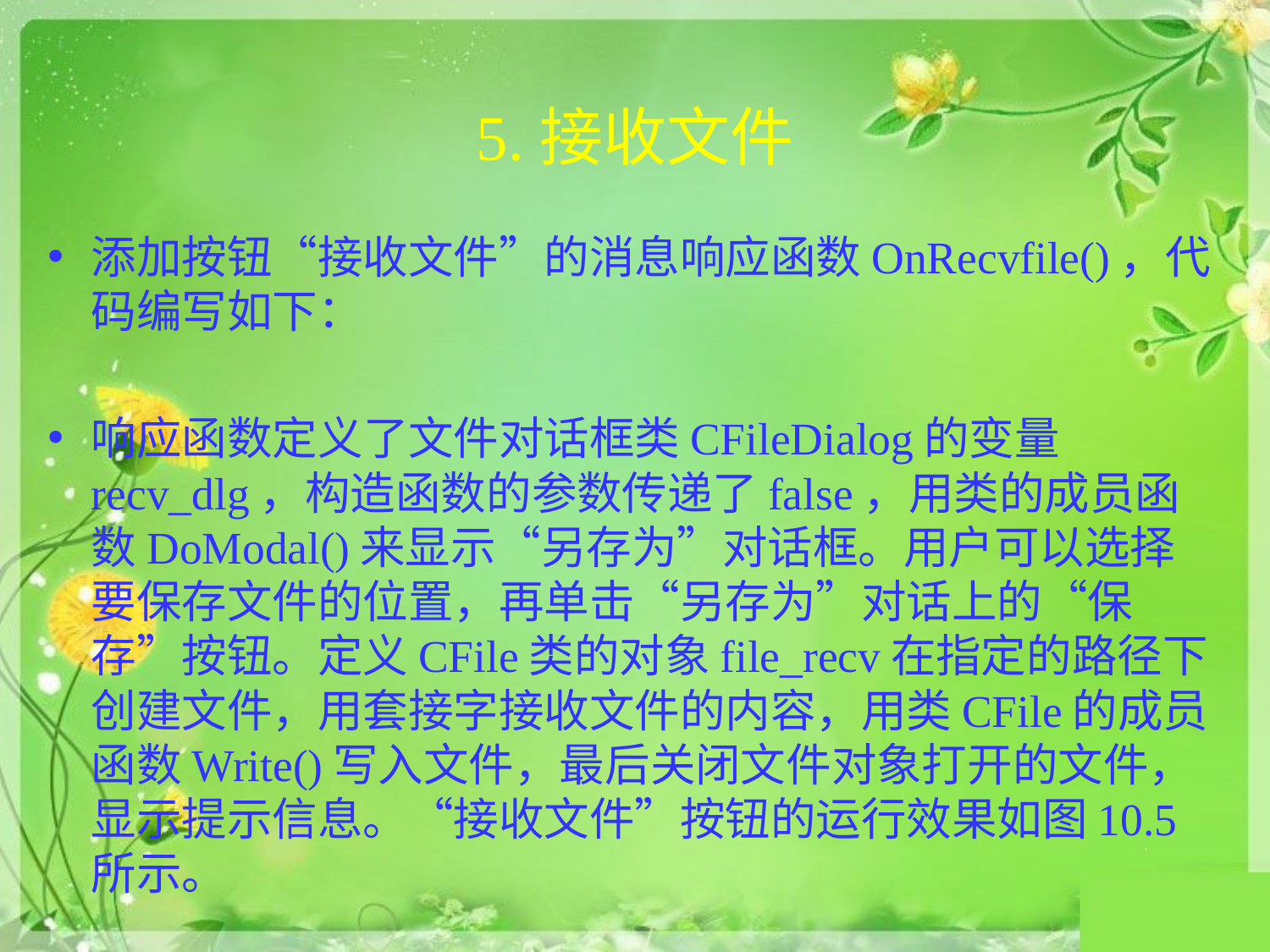

# 5.接收文件
添加按钮“接收文件”的消息响应函数OnRecvfile()，代码编写如下：

响应函数定义了文件对话框类CFileDialog的变量recv_dlg，构造函数的参数传递了false，用类的成员函数DoModal()来显示“另存为”对话框。用户可以选择要保存文件的位置，再单击“另存为”对话上的“保存”按钮。定义CFile类的对象file_recv在指定的路径下创建文件，用套接字接收文件的内容，用类CFile的成员函数Write()写入文件，最后关闭文件对象打开的文件，显示提示信息。“接收文件”按钮的运行效果如图10.5所示。